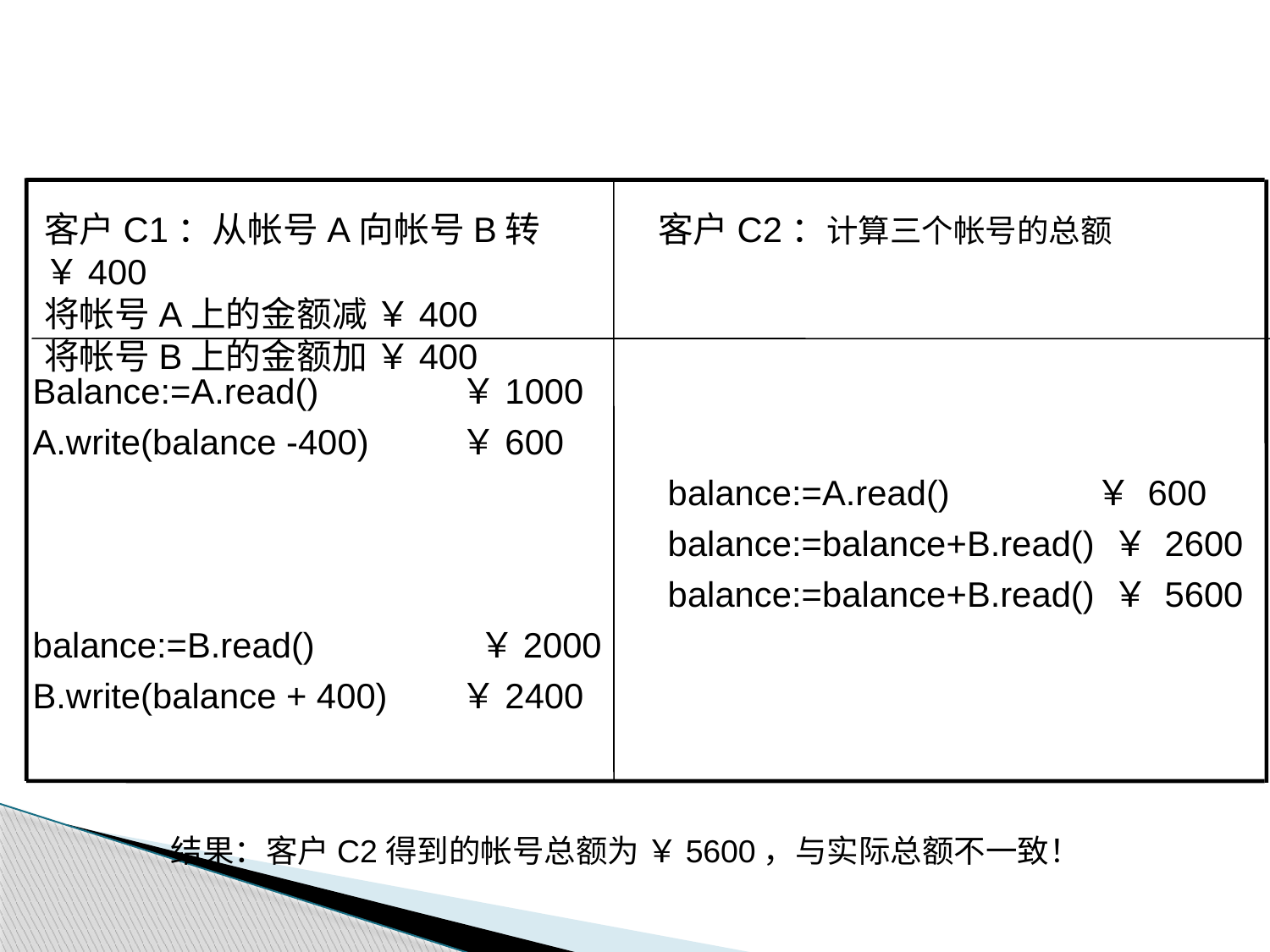

客户C1：从帐号A向帐号B转 ￥400
将帐号A上的金额减 ￥400
将帐号B上的金额加 ￥400
客户C2：计算三个帐号的总额

Balance:=A.read()	    ￥1000
A.write(balance -400)	    ￥600
					balance:=A.read()	    ￥ 600
					balance:=balance+B.read() ￥ 2600
					balance:=balance+B.read() ￥ 5600
balance:=B.read()                ￥2000
B.write(balance + 400)	    ￥2400

结果：客户C2得到的帐号总额为 ￥5600，与实际总额不一致！